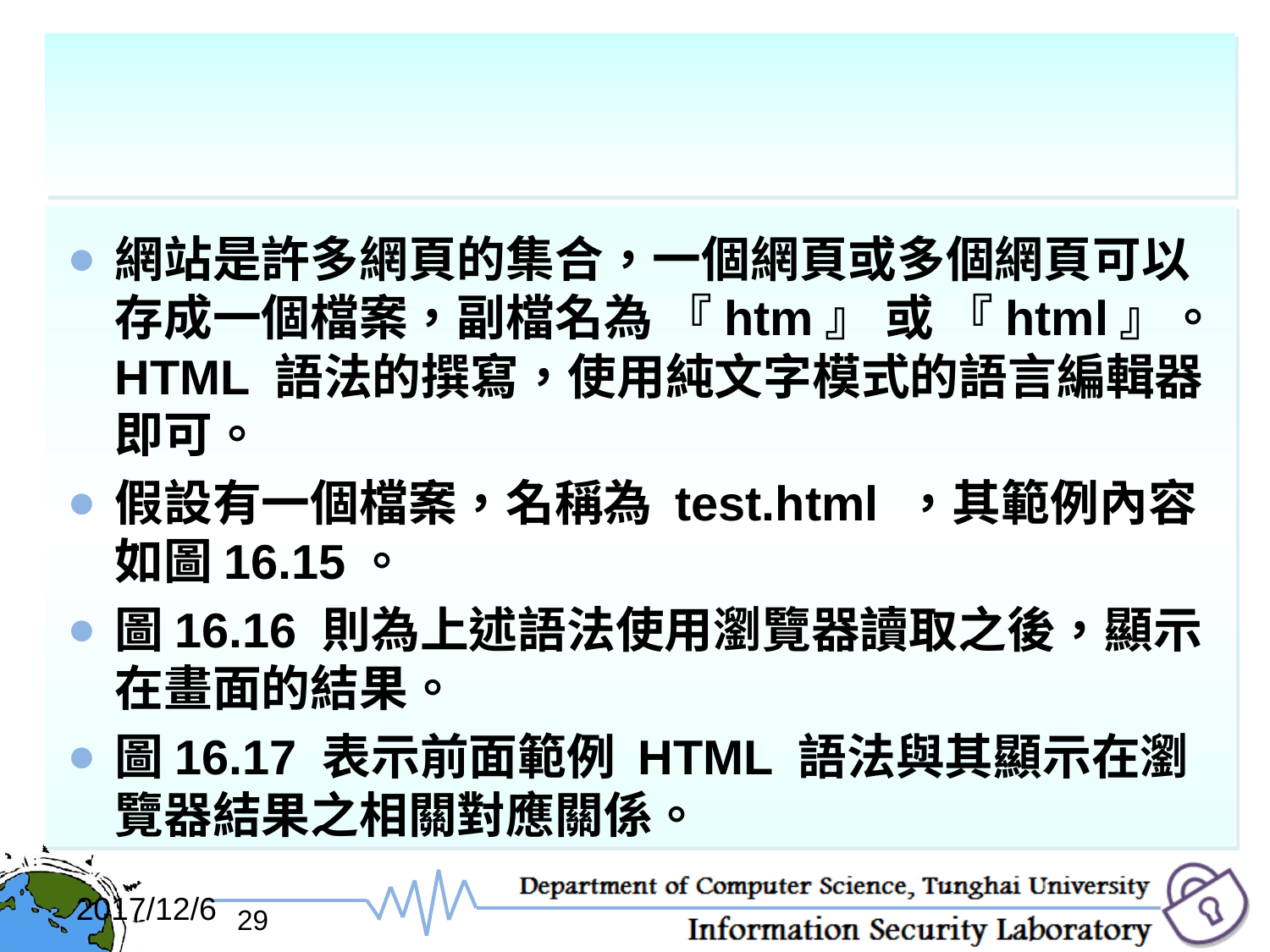

#
網站是許多網頁的集合，一個網頁或多個網頁可以存成一個檔案，副檔名為 『htm』 或 『html』。 HTML 語法的撰寫，使用純文字模式的語言編輯器即可。
假設有一個檔案，名稱為 test.html ，其範例內容如圖16.15。
圖16.16 則為上述語法使用瀏覽器讀取之後，顯示在畫面的結果。
圖16.17 表示前面範例 HTML 語法與其顯示在瀏覽器結果之相關對應關係。

2017/12/6
29